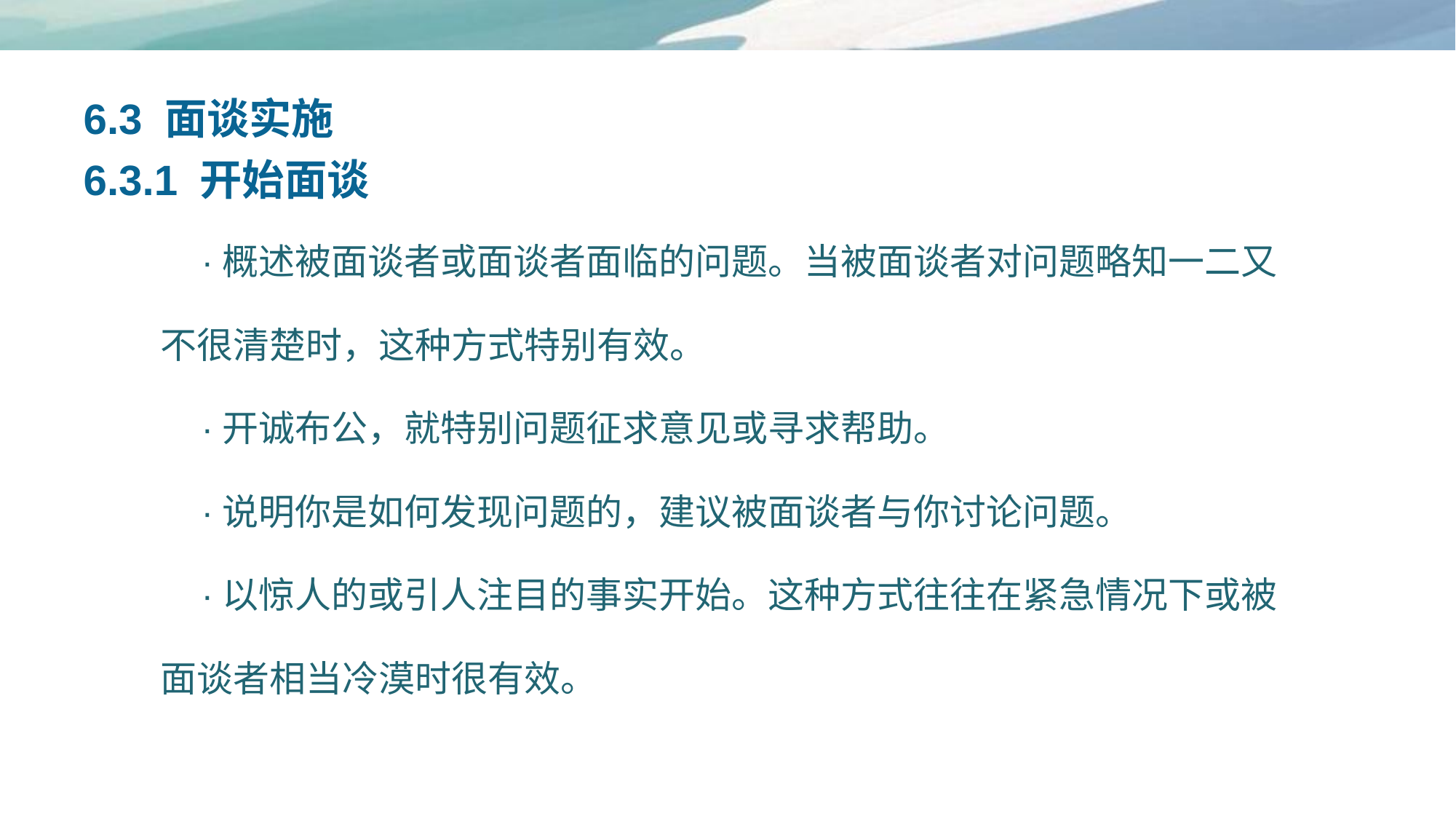

6.3 面谈实施
6.3.1 开始面谈
    ·概述被面谈者或面谈者面临的问题。当被面谈者对问题略知一二又不很清楚时，这种方式特别有效。
    ·开诚布公，就特别问题征求意见或寻求帮助。
    ·说明你是如何发现问题的，建议被面谈者与你讨论问题。
    ·以惊人的或引人注目的事实开始。这种方式往往在紧急情况下或被面谈者相当冷漠时很有效。